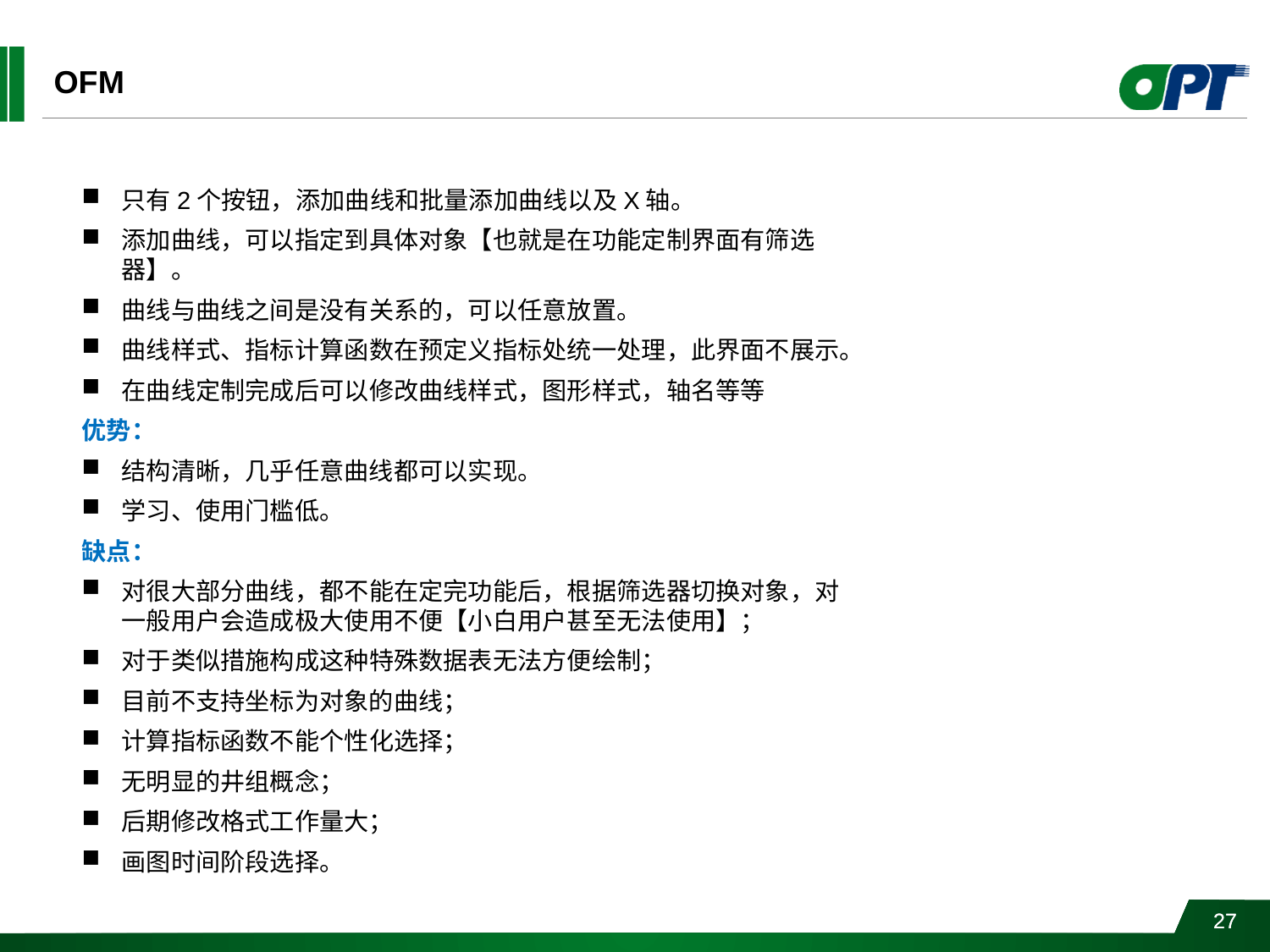

OFM
只有2个按钮，添加曲线和批量添加曲线以及X轴。
添加曲线，可以指定到具体对象【也就是在功能定制界面有筛选器】。
曲线与曲线之间是没有关系的，可以任意放置。
曲线样式、指标计算函数在预定义指标处统一处理，此界面不展示。
在曲线定制完成后可以修改曲线样式，图形样式，轴名等等
优势：
结构清晰，几乎任意曲线都可以实现。
学习、使用门槛低。
缺点：
对很大部分曲线，都不能在定完功能后，根据筛选器切换对象，对一般用户会造成极大使用不便【小白用户甚至无法使用】；
对于类似措施构成这种特殊数据表无法方便绘制；
目前不支持坐标为对象的曲线；
计算指标函数不能个性化选择；
无明显的井组概念；
后期修改格式工作量大；
画图时间阶段选择。